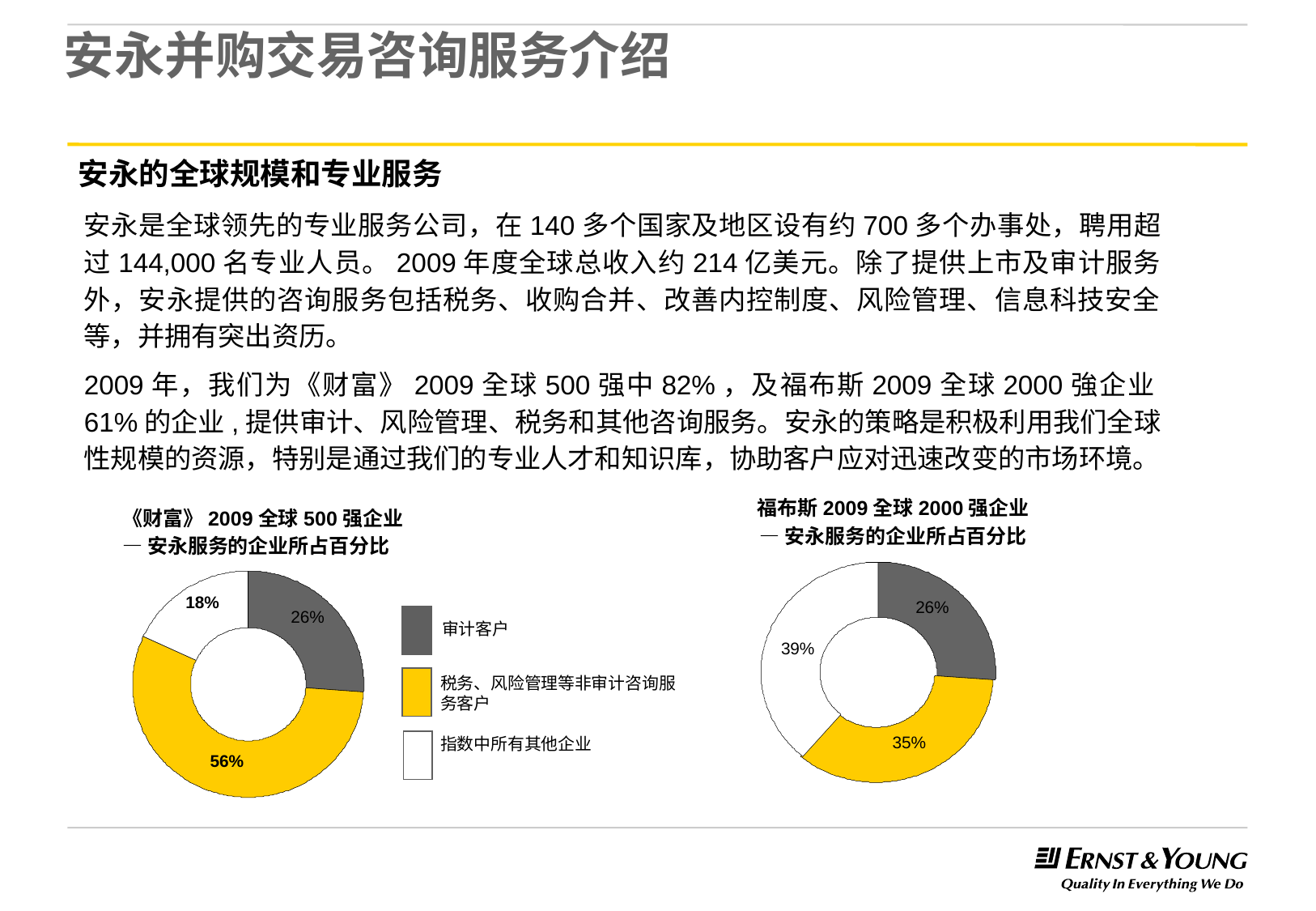

# 安永并购交易咨询服务介绍
安永的全球规模和专业服务
安永是全球领先的专业服务公司，在140多个国家及地区设有约700多个办事处，聘用超过144,000名专业人员。2009年度全球总收入约214亿美元。除了提供上市及审计服务外，安永提供的咨询服务包括税务、收购合并、改善内控制度、风险管理、信息科技安全等，并拥有突出资历。
2009年，我们为《财富》2009全球500强中82%，及福布斯2009全球2000強企业61%的企业,提供审计、风险管理、税务和其他咨询服务。安永的策略是积极利用我们全球性规模的资源，特别是通过我们的专业人才和知识库，协助客户应对迅速改变的市场环境。
福布斯2009全球2000强企业
—安永服务的企业所占百分比
《财富》2009全球500强企业
—安永服务的企业所占百分比

26%
39%

35%

18%
26%

56%

审计客户
税务、风险管理等非审计咨询服务客户

指数中所有其他企业